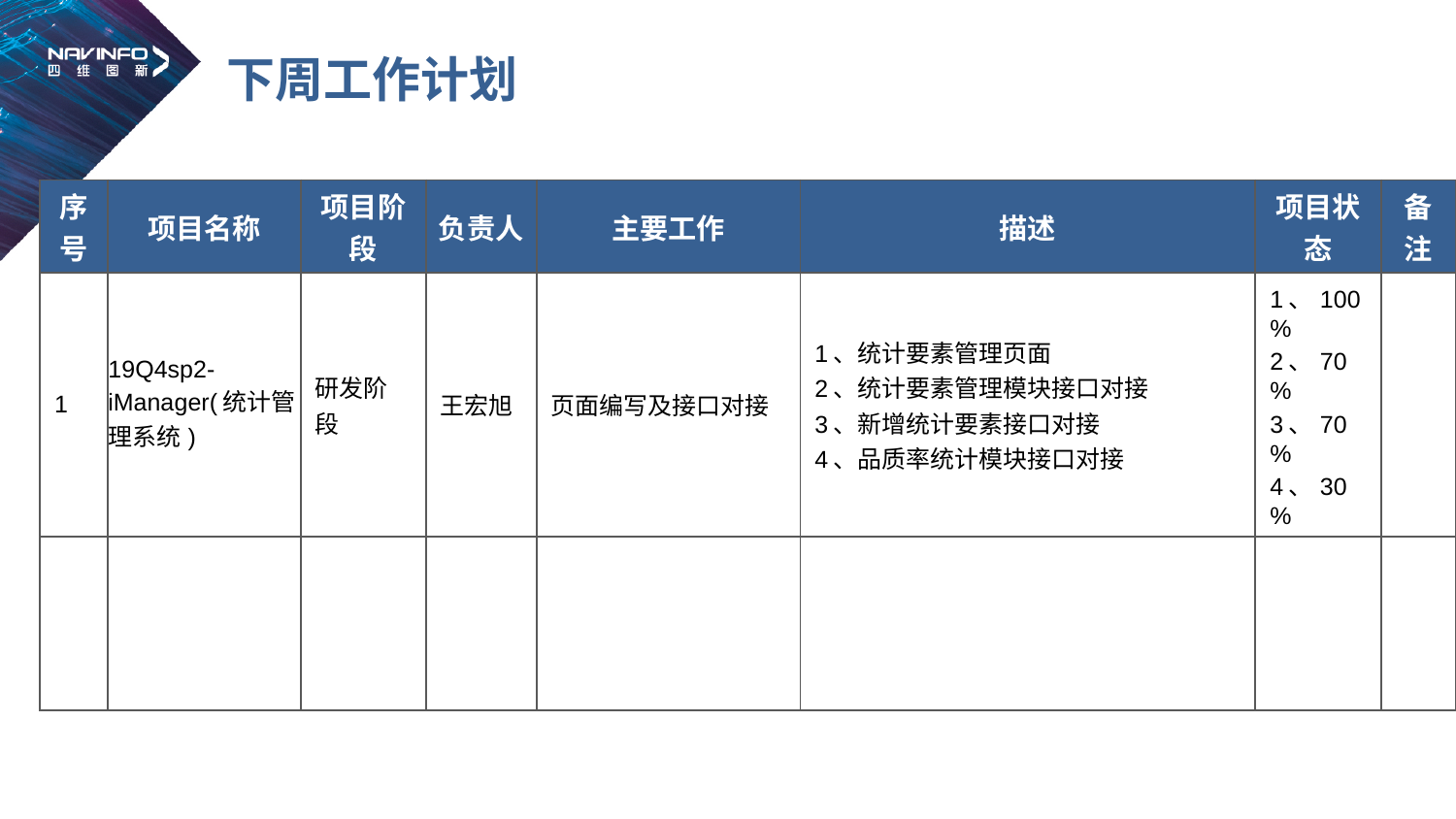

# 下周工作计划
| 序号 | 项目名称 | 项目阶段 | 负责人 | 主要工作 | 描述 | 项目状态 | 备注 |
| --- | --- | --- | --- | --- | --- | --- | --- |
| 1 | 19Q4sp2-iManager(统计管理系统) | 研发阶段 | 王宏旭 | 页面编写及接口对接 | 1、统计要素管理页面 2、统计要素管理模块接口对接 3、新增统计要素接口对接 4、品质率统计模块接口对接 | 1、100% 2、70% 3、70% 4、30% |  |
|  |  |  |  |  |  |  |  |